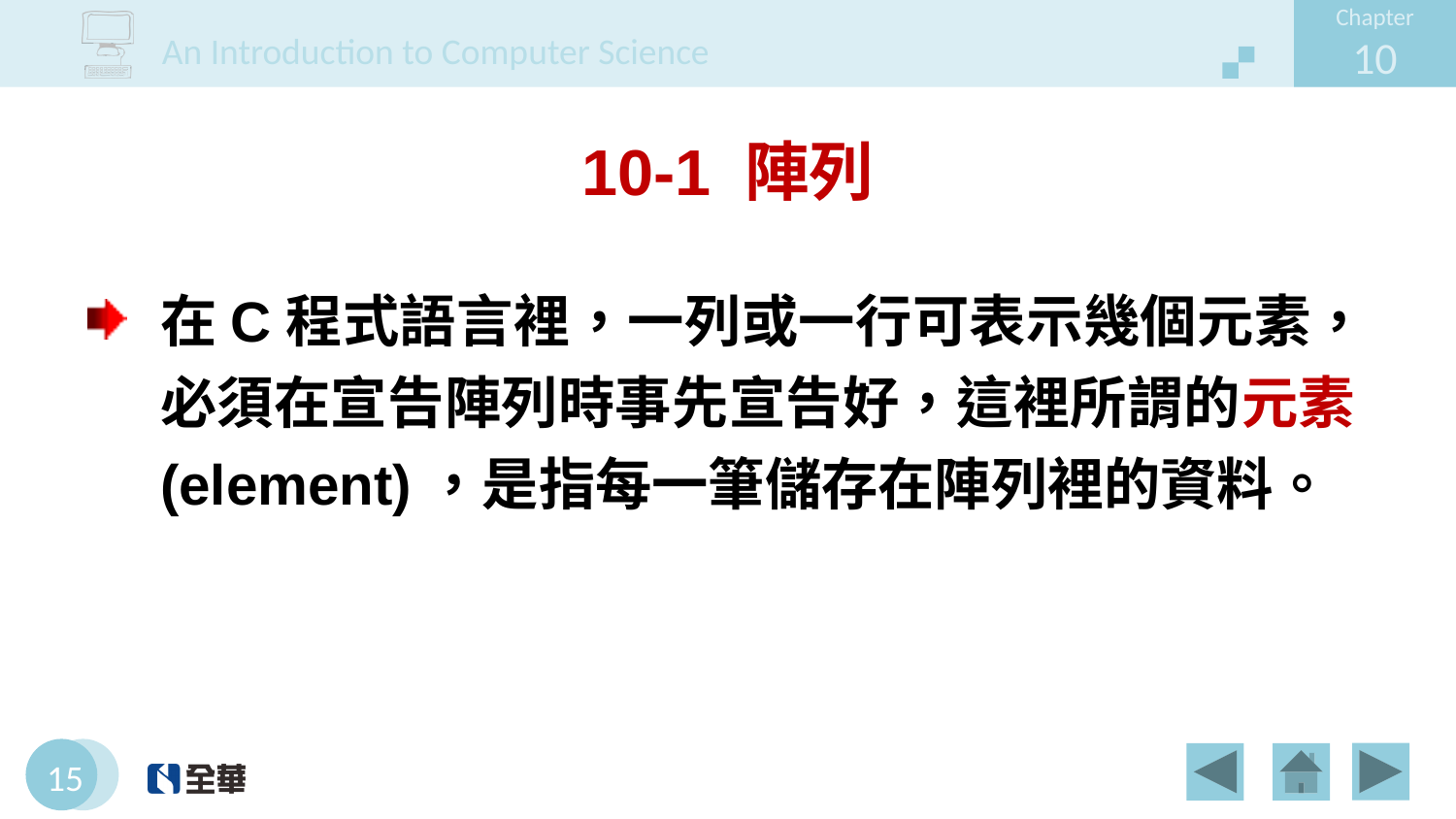

# 10-1 陣列
在C程式語言裡，一列或一行可表示幾個元素，必須在宣告陣列時事先宣告好，這裡所謂的元素(element)，是指每一筆儲存在陣列裡的資料。